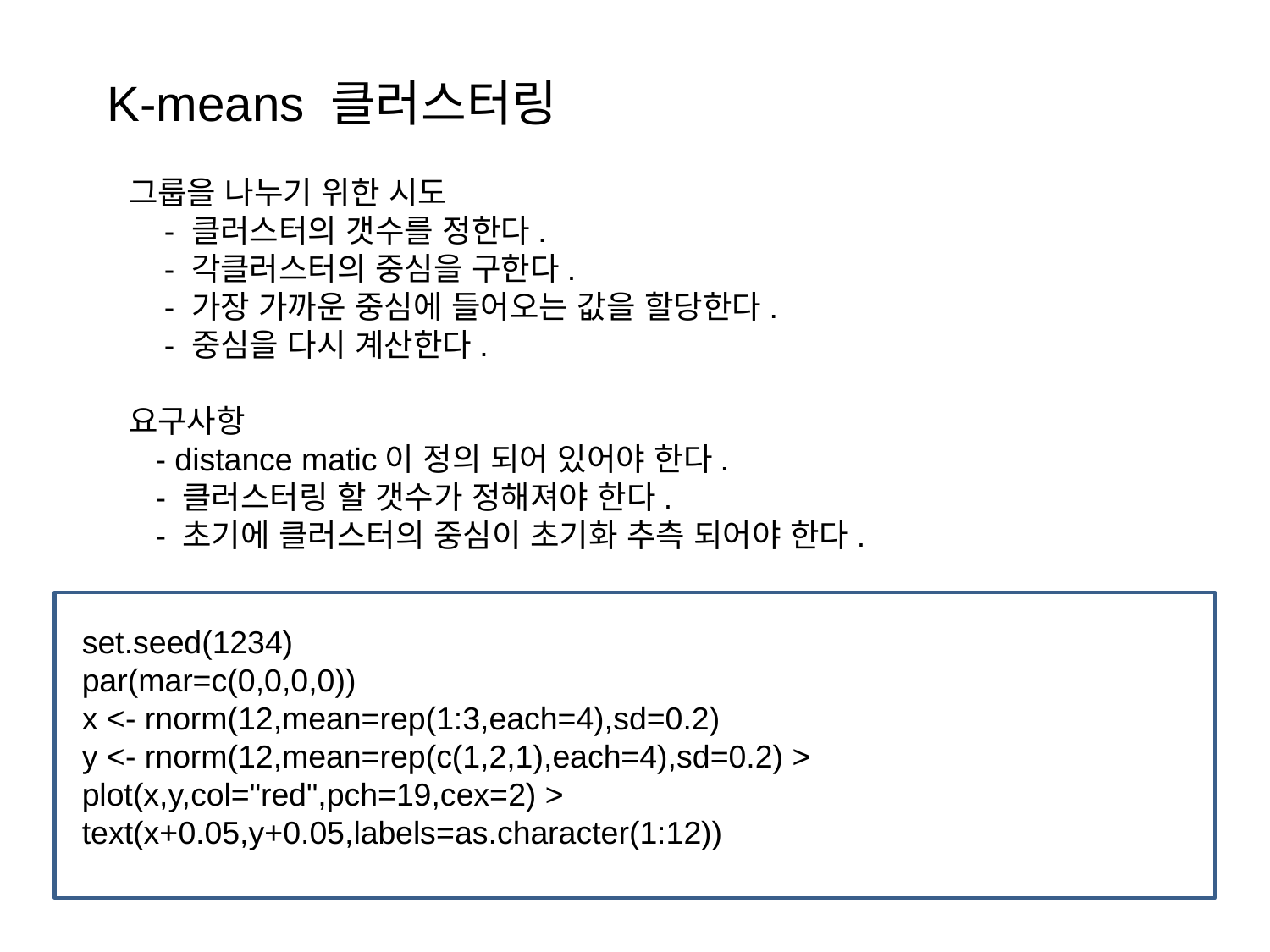

K-means 클러스터링
그룹을 나누기 위한 시도
    - 클러스터의 갯수를 정한다.
    - 각클러스터의 중심을 구한다.
    - 가장 가까운 중심에 들어오는 값을 할당한다.
    - 중심을 다시 계산한다.

요구사항
   - distance matic이 정의 되어 있어야 한다.
   - 클러스터링 할 갯수가 정해져야 한다.
   - 초기에 클러스터의 중심이 초기화 추측 되어야 한다.

set.seed(1234)
par(mar=c(0,0,0,0))
x <- rnorm(12,mean=rep(1:3,each=4),sd=0.2)
y <- rnorm(12,mean=rep(c(1,2,1),each=4),sd=0.2) > plot(x,y,col="red",pch=19,cex=2) > text(x+0.05,y+0.05,labels=as.character(1:12))